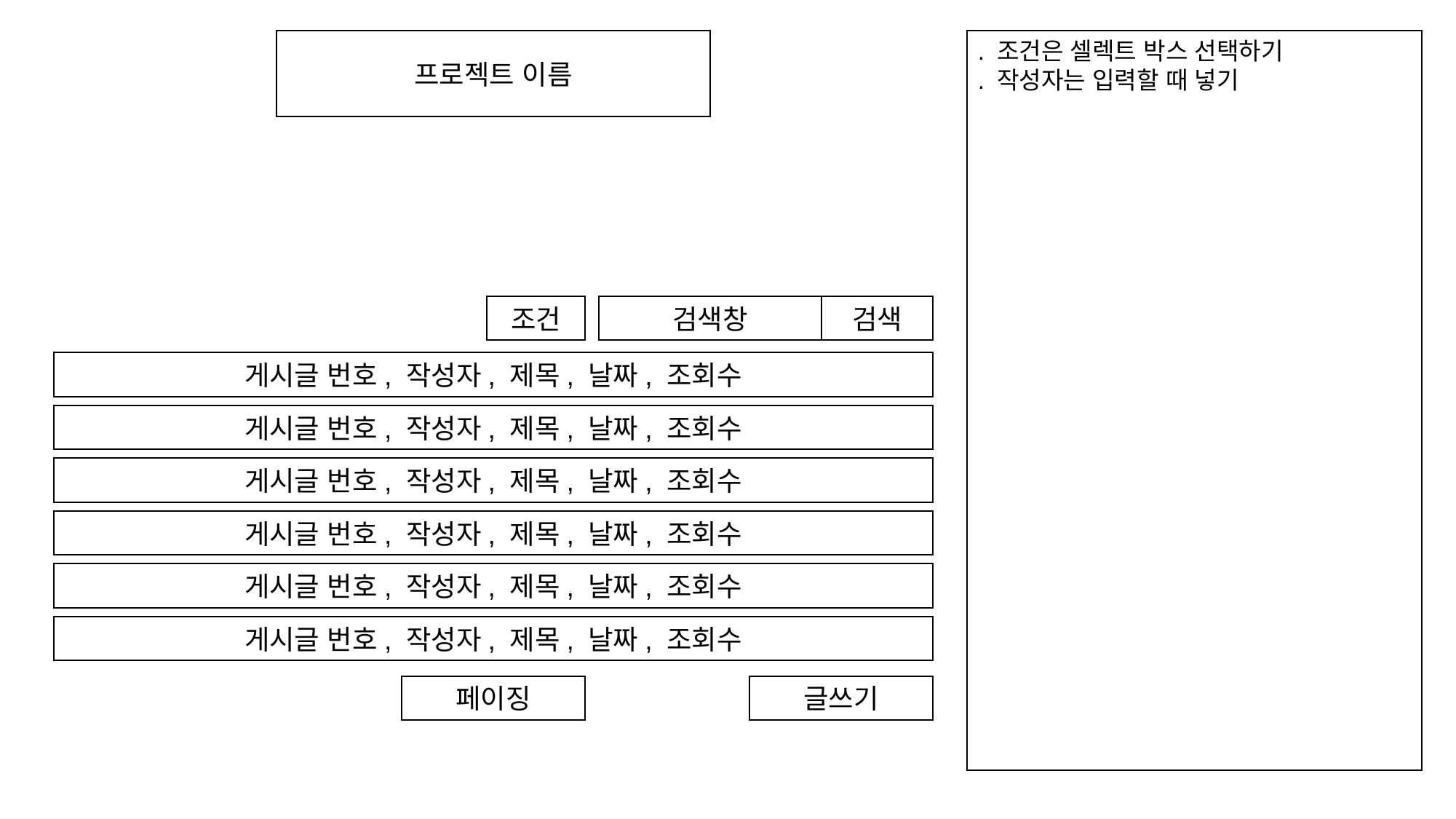

프로젝트 이름
. 조건은 셀렉트 박스 선택하기
. 작성자는 입력할 때 넣기

조건
검색창
검색
게시글 번호, 작성자, 제목, 날짜, 조회수
게시글 번호, 작성자, 제목, 날짜, 조회수
게시글 번호, 작성자, 제목, 날짜, 조회수
게시글 번호, 작성자, 제목, 날짜, 조회수
게시글 번호, 작성자, 제목, 날짜, 조회수
게시글 번호, 작성자, 제목, 날짜, 조회수
페이징
글쓰기